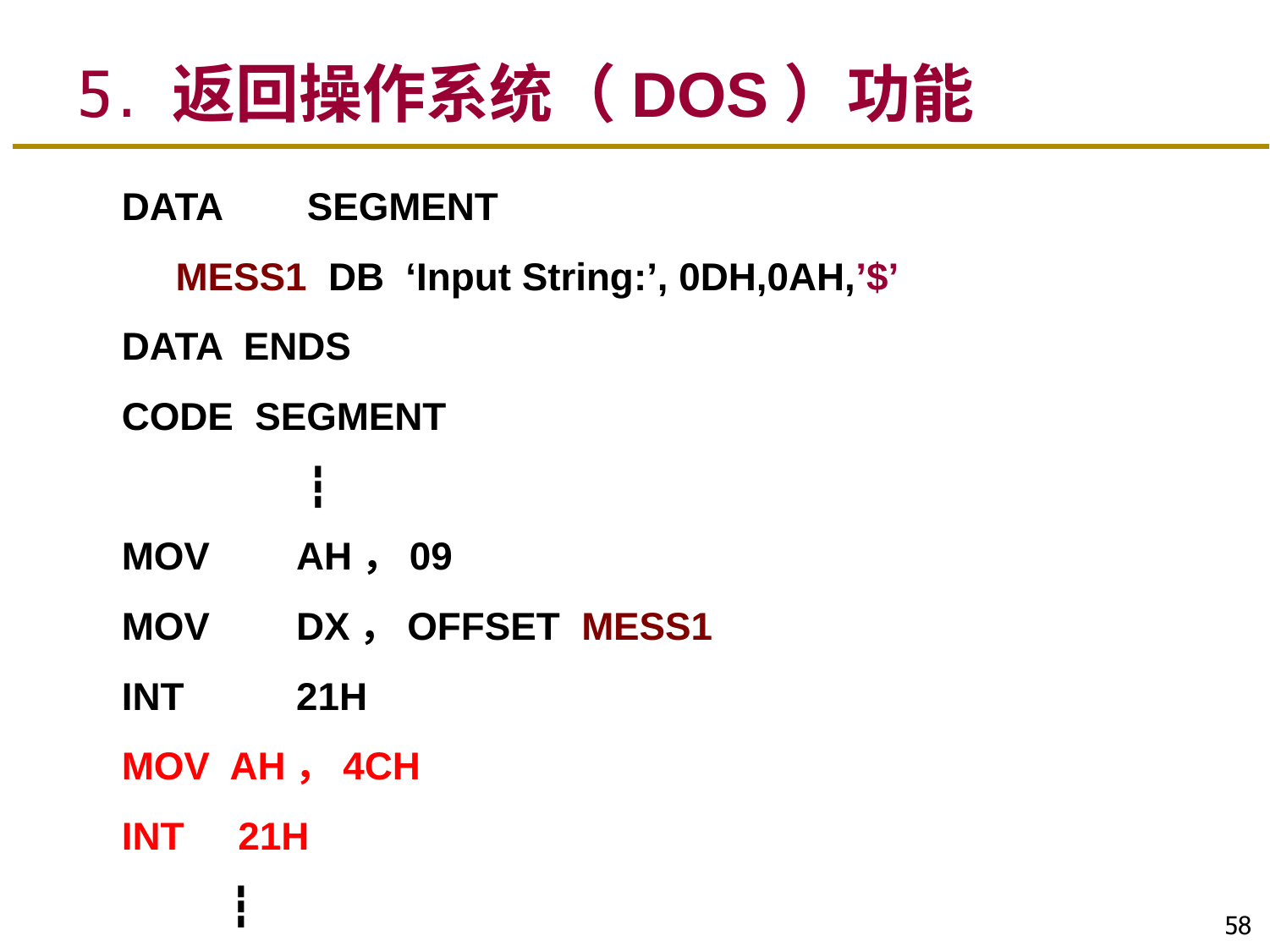

# 5. 返回操作系统（DOS）功能
DATA	 SEGMENT
     MESS1  DB  ‘Input String:’, 0DH,0AH,’$’
DATA  ENDS
CODE  SEGMENT
		 ┇
MOV	AH，09
MOV	DX，OFFSET  MESS1
INT	21H
MOV  AH，4CH
INT     21H
          ┇
58